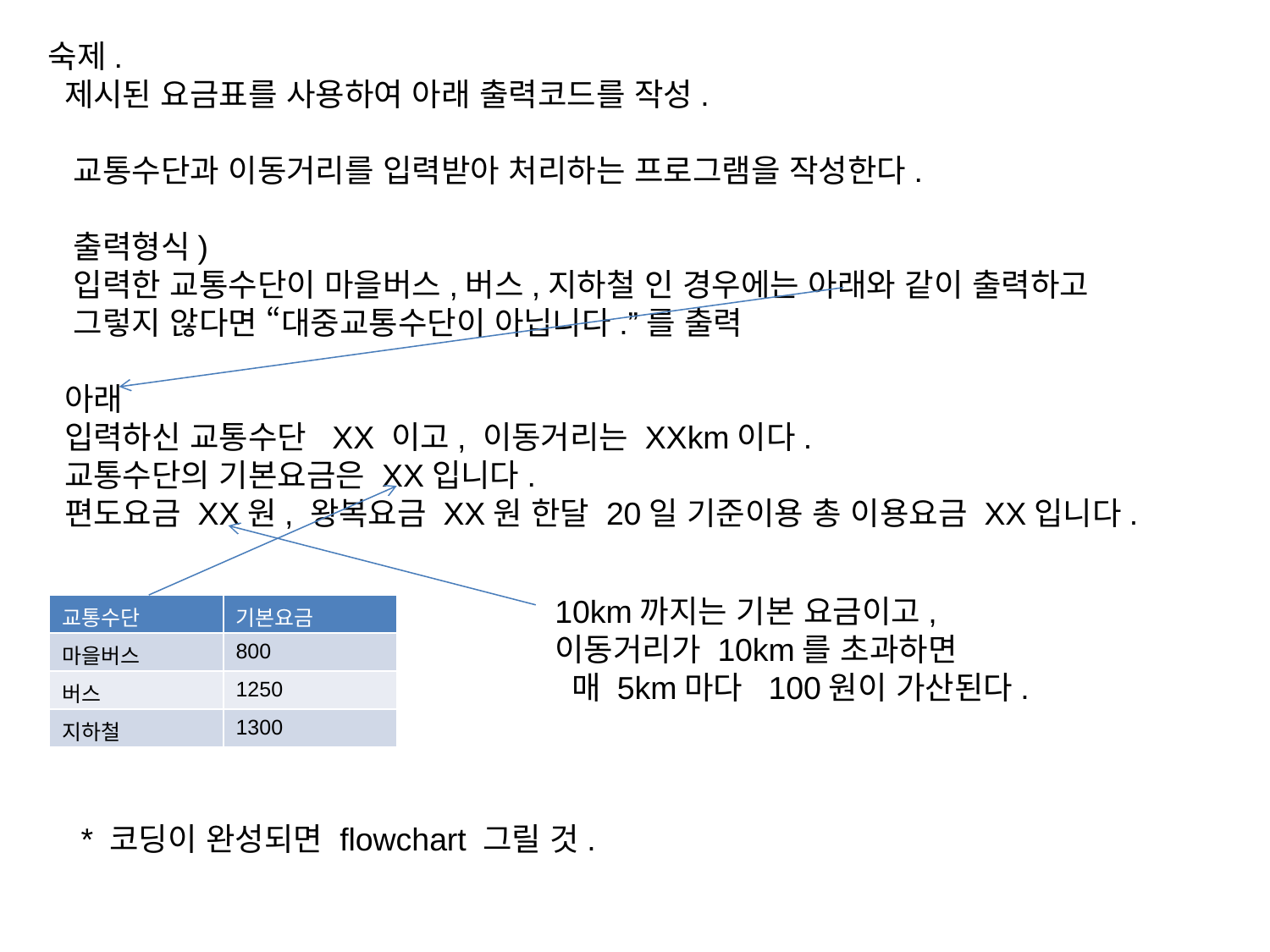

숙제.
 제시된 요금표를 사용하여 아래 출력코드를 작성.

  교통수단과 이동거리를 입력받아 처리하는 프로그램을 작성한다.

  출력형식)
  입력한 교통수단이 마을버스,버스,지하철 인 경우에는 아래와 같이 출력하고
  그렇지 않다면 “대중교통수단이 아닙니다.”를 출력

 아래
 입력하신 교통수단  XX 이고, 이동거리는 XXkm이다.
 교통수단의 기본요금은 XX입니다.
 편도요금 XX원, 왕복요금 XX원 한달 20일 기준이용 총 이용요금 XX입니다.

10km까지는 기본 요금이고,
이동거리가 10km를 초과하면
 매 5km마다  100원이 가산된다.
| 교통수단 | 기본요금 |
| --- | --- |
| 마을버스 | 800 |
| 버스 | 1250 |
| 지하철 | 1300 |
* 코딩이 완성되면 flowchart 그릴 것.